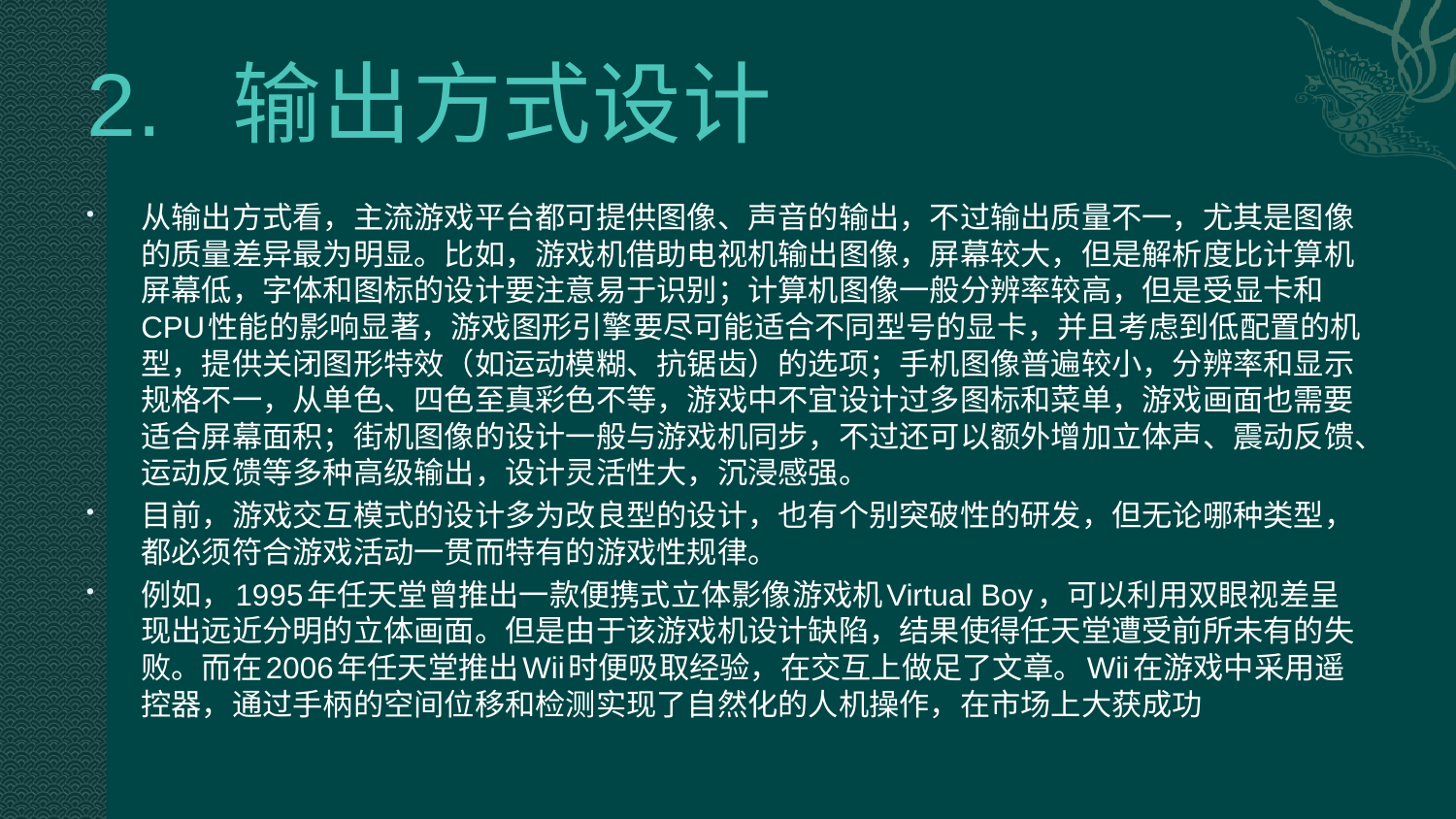

# 2.	输出方式设计
从输出方式看，主流游戏平台都可提供图像、声音的输出，不过输出质量不一，尤其是图像的质量差异最为明显。比如，游戏机借助电视机输出图像，屏幕较大，但是解析度比计算机屏幕低，字体和图标的设计要注意易于识别；计算机图像一般分辨率较高，但是受显卡和CPU性能的影响显著，游戏图形引擎要尽可能适合不同型号的显卡，并且考虑到低配置的机型，提供关闭图形特效（如运动模糊、抗锯齿）的选项；手机图像普遍较小，分辨率和显示规格不一，从单色、四色至真彩色不等，游戏中不宜设计过多图标和菜单，游戏画面也需要适合屏幕面积；街机图像的设计一般与游戏机同步，不过还可以额外增加立体声、震动反馈、运动反馈等多种高级输出，设计灵活性大，沉浸感强。
目前，游戏交互模式的设计多为改良型的设计，也有个别突破性的研发，但无论哪种类型，都必须符合游戏活动一贯而特有的游戏性规律。
例如，1995年任天堂曾推出一款便携式立体影像游戏机Virtual Boy，可以利用双眼视差呈现出远近分明的立体画面。但是由于该游戏机设计缺陷，结果使得任天堂遭受前所未有的失败。而在2006年任天堂推出Wii时便吸取经验，在交互上做足了文章。Wii在游戏中采用遥控器，通过手柄的空间位移和检测实现了自然化的人机操作，在市场上大获成功